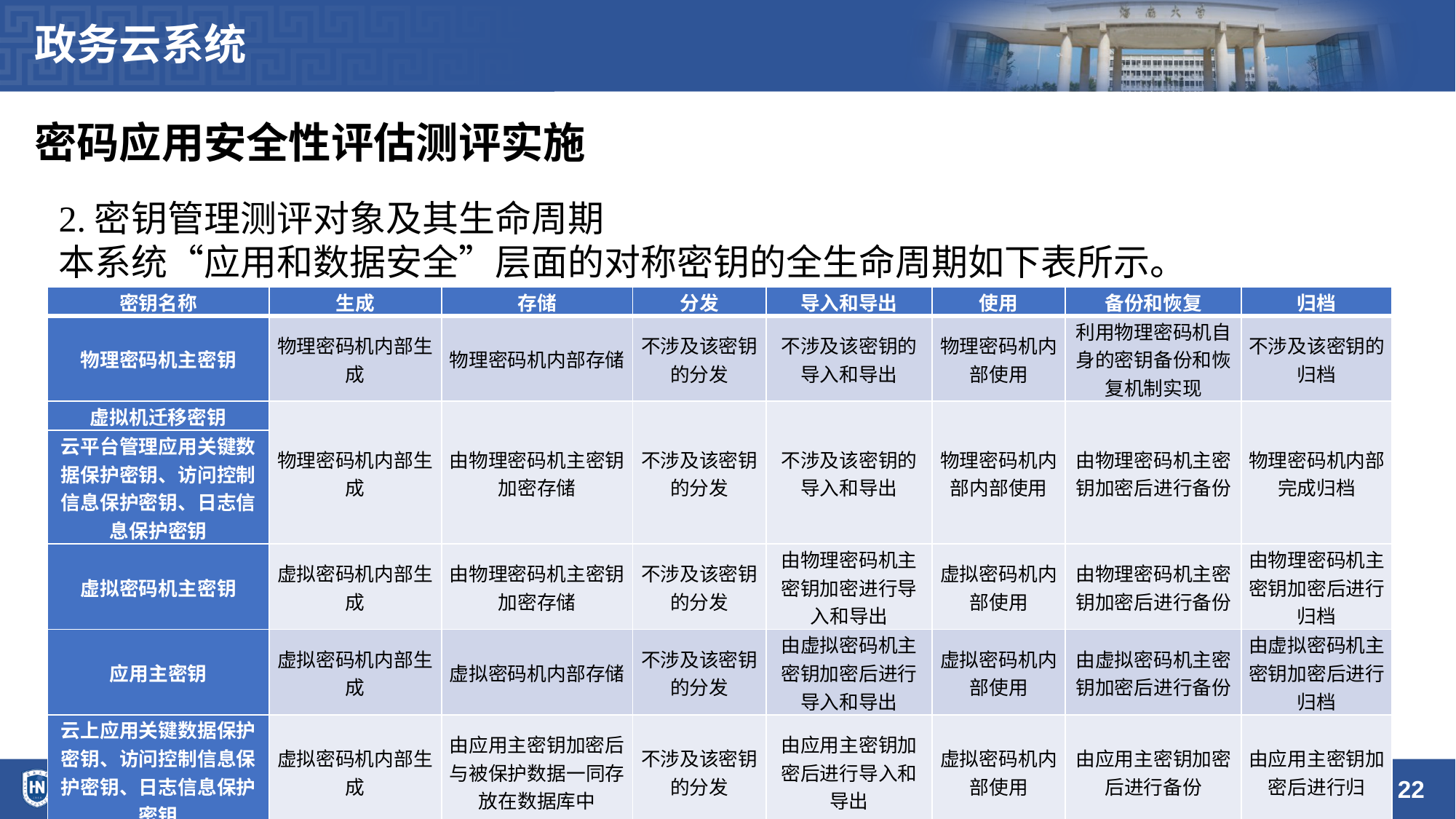

政务云系统
密码应用安全性评估测评实施
2.密钥管理测评对象及其生命周期
本系统“应用和数据安全”层面的对称密钥的全生命周期如下表所示。

| 密钥名称 | 生成 | 存储 | 分发 | 导入和导出 | 使用 | 备份和恢复 | 归档 |
| --- | --- | --- | --- | --- | --- | --- | --- |
| 物理密码机主密钥 | 物理密码机内部生成 | 物理密码机内部存储 | 不涉及该密钥的分发 | 不涉及该密钥的导入和导出 | 物理密码机内部使用 | 利用物理密码机自身的密钥备份和恢复机制实现 | 不涉及该密钥的归档 |
| 虚拟机迁移密钥 | 物理密码机内部生成 | 由物理密码机主密钥加密存储 | 不涉及该密钥的分发 | 不涉及该密钥的导入和导出 | 物理密码机内部内部使用 | 由物理密码机主密钥加密后进行备份 | 物理密码机内部完成归档 |
| 云平台管理应用关键数据保护密钥、访问控制信息保护密钥、日志信息保护密钥 |  |  |  |  |  |  |  |
| 虚拟密码机主密钥 | 虚拟密码机内部生成 | 由物理密码机主密钥加密存储 | 不涉及该密钥的分发 | 由物理密码机主密钥加密进行导入和导出 | 虚拟密码机内部使用 | 由物理密码机主密钥加密后进行备份 | 由物理密码机主密钥加密后进行归档 |
| 应用主密钥 | 虚拟密码机内部生成 | 虚拟密码机内部存储 | 不涉及该密钥的分发 | 由虚拟密码机主密钥加密后进行导入和导出 | 虚拟密码机内部使用 | 由虚拟密码机主密钥加密后进行备份 | 由虚拟密码机主密钥加密后进行归档 |
| 云上应用关键数据保护密钥、访问控制信息保护密钥、日志信息保护密钥 | 虚拟密码机内部生成 | 由应用主密钥加密后与被保护数据一同存放在数据库中 | 不涉及该密钥的分发 | 由应用主密钥加密后进行导入和导出 | 虚拟密码机内部使用 | 由应用主密钥加密后进行备份 | 由应用主密钥加密后进行归 |
22